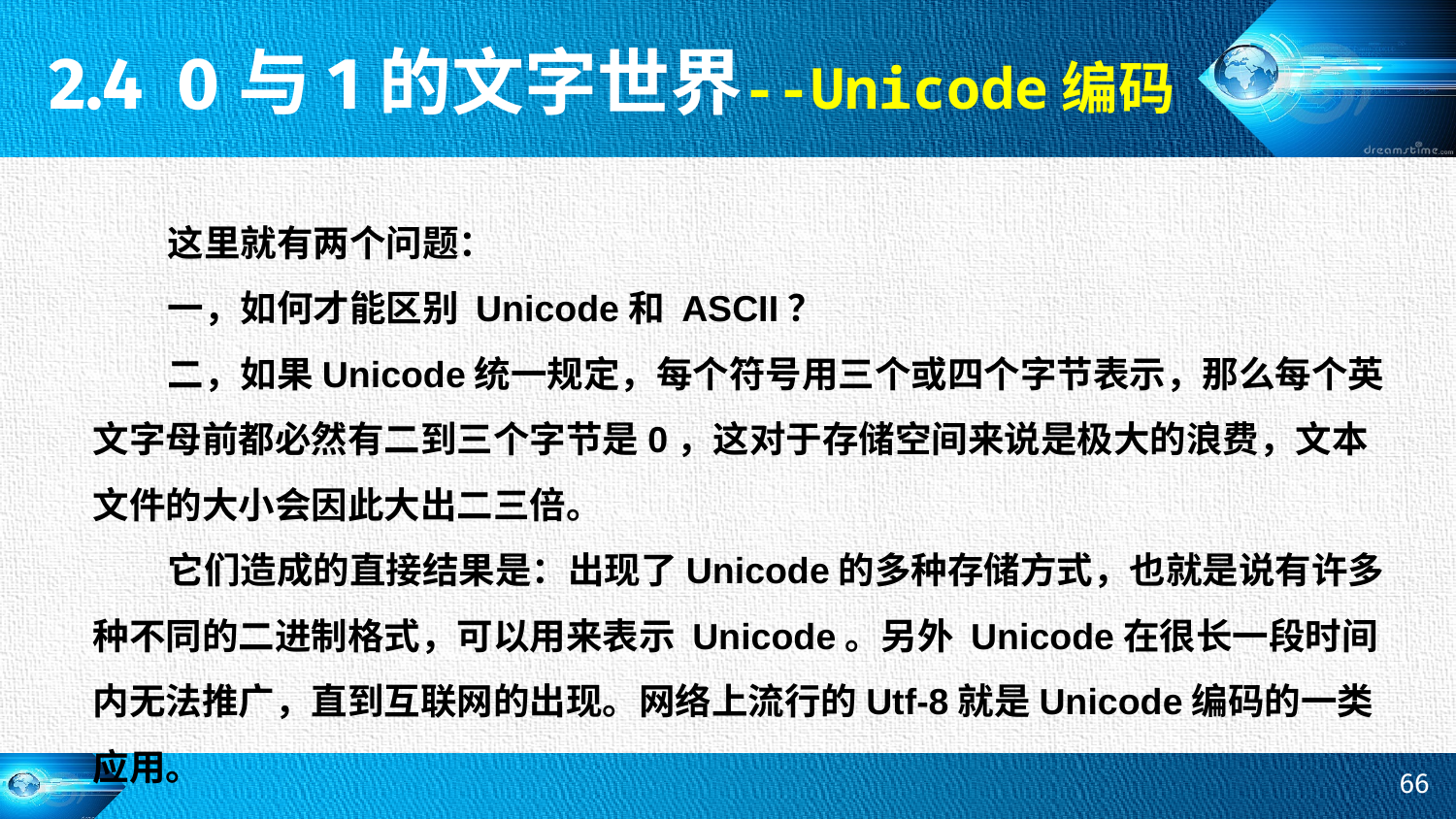

2.4  0与1的文字世界
--Unicode编码
        这里就有两个问题：
        一，如何才能区别 Unicode和 ASCII？
        二，如果Unicode统一规定，每个符号用三个或四个字节表示，那么每个英文字母前都必然有二到三个字节是0，这对于存储空间来说是极大的浪费，文本文件的大小会因此大出二三倍。
        它们造成的直接结果是：出现了Unicode的多种存储方式，也就是说有许多种不同的二进制格式，可以用来表示 Unicode。另外 Unicode在很长一段时间内无法推广，直到互联网的出现。网络上流行的Utf-8就是Unicode编码的一类应用。
66